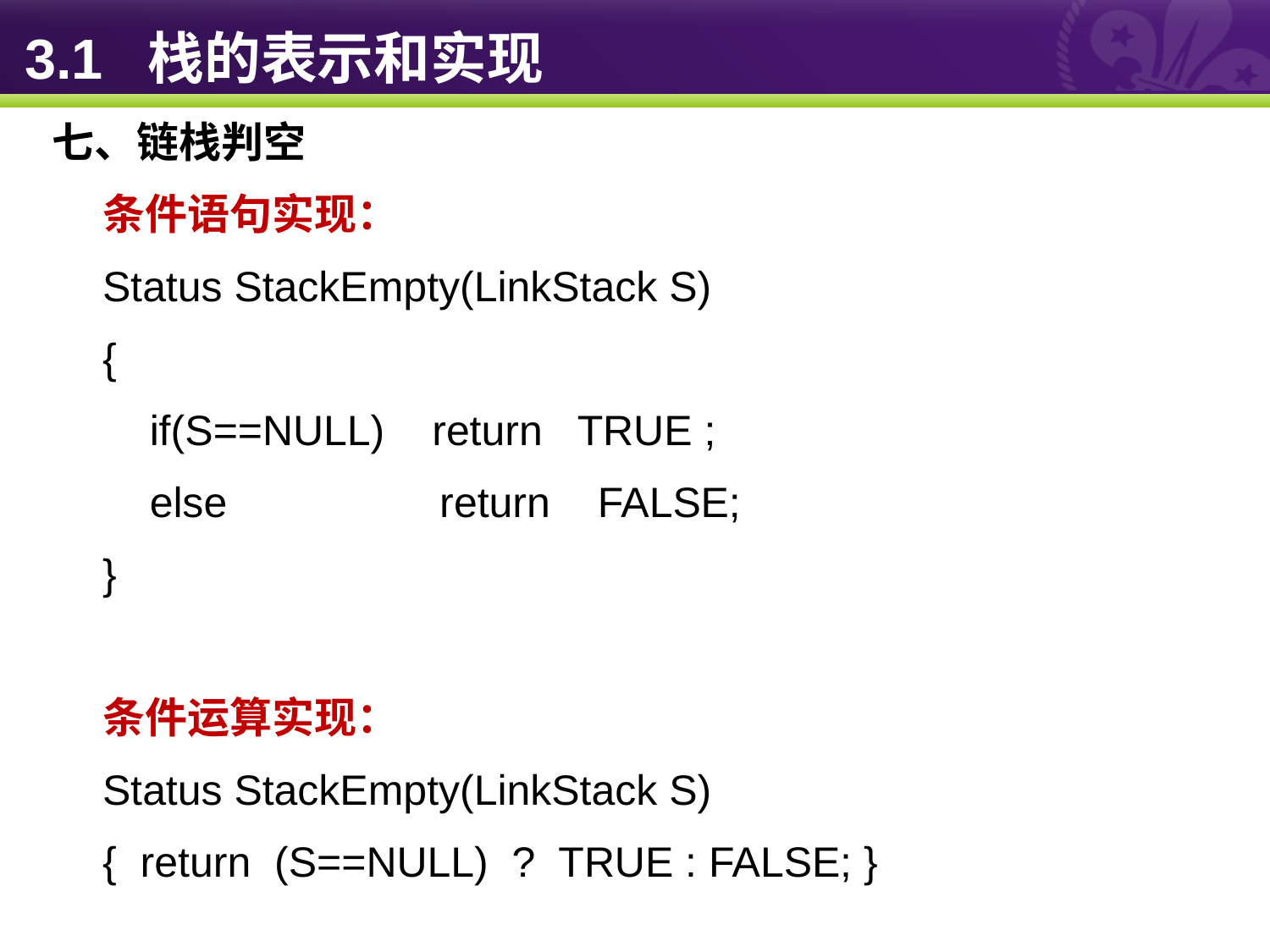

# 3.1  栈的表示和实现
七、链栈判空
条件语句实现：
Status StackEmpty(LinkStack S)
{
    if(S==NULL)    return   TRUE ;
    else                  return    FALSE;
}

条件运算实现：
Status StackEmpty(LinkStack S)
{  return  (S==NULL)  ?  TRUE : FALSE; }